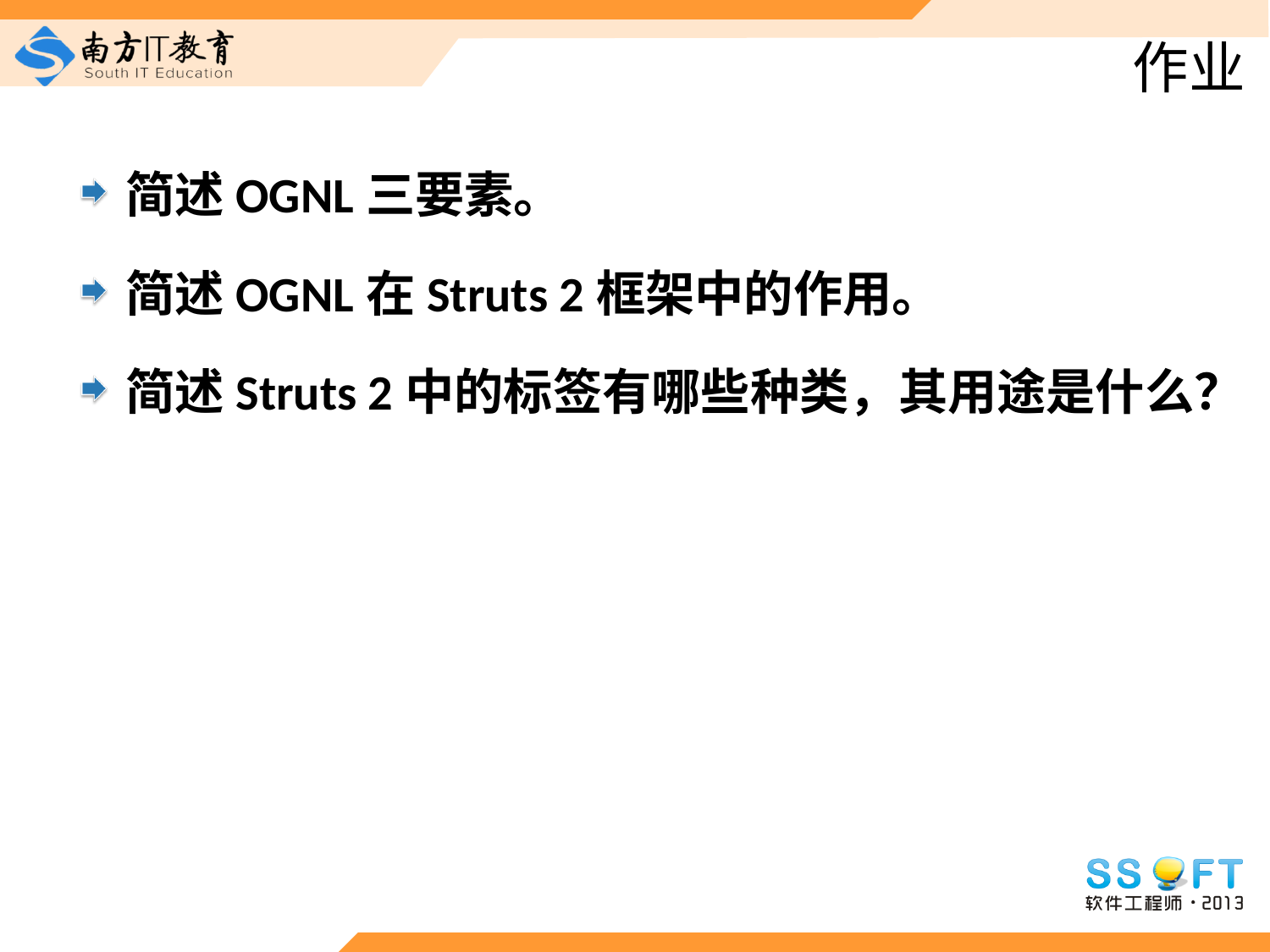

# 作业
简述OGNL三要素。
简述OGNL在Struts 2框架中的作用。
简述Struts 2中的标签有哪些种类，其用途是什么？